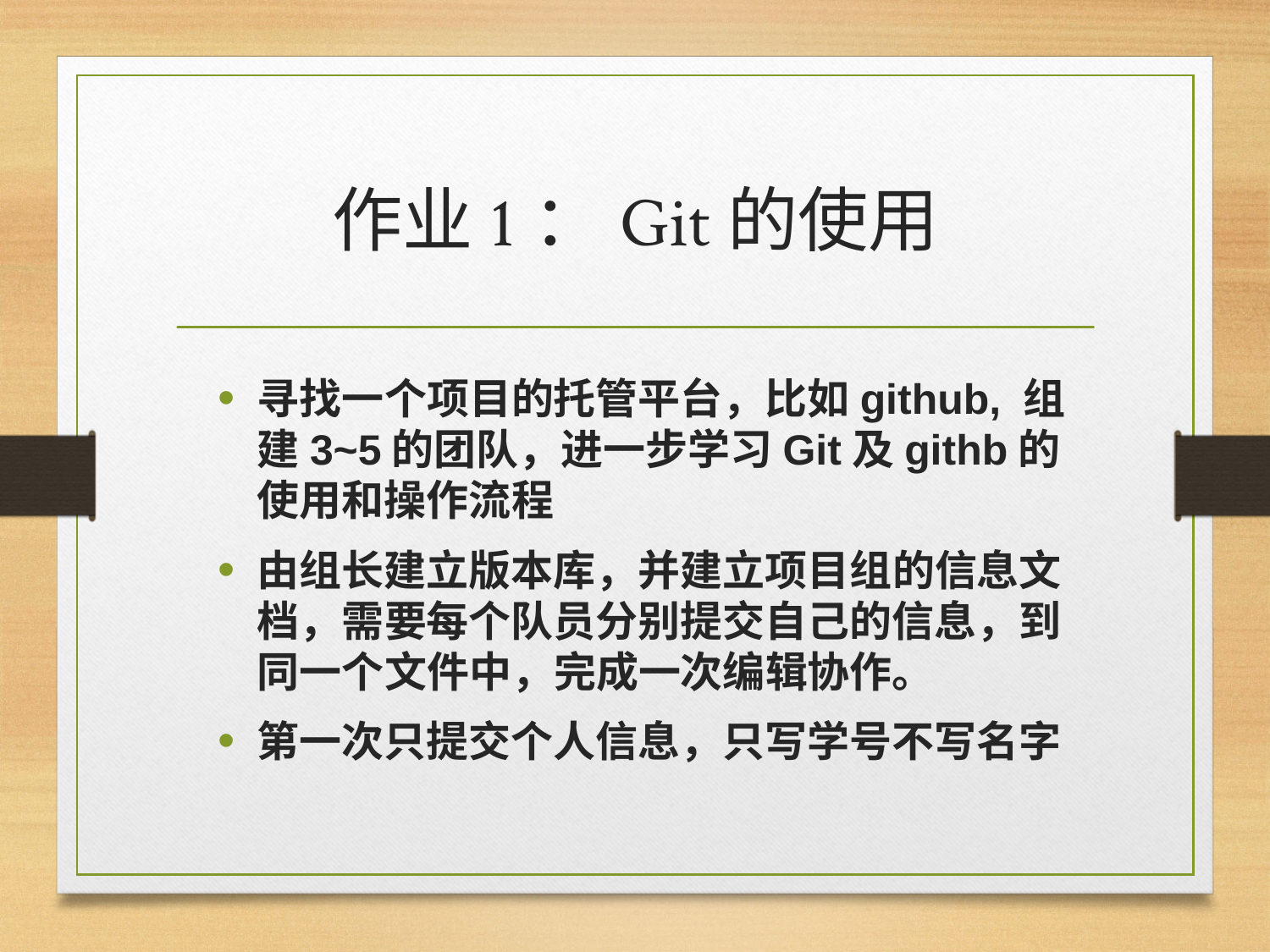

# 作业1：Git的使用
寻找一个项目的托管平台，比如github, 组建3~5的团队，进一步学习Git及githb的使用和操作流程
由组长建立版本库，并建立项目组的信息文档，需要每个队员分别提交自己的信息，到同一个文件中，完成一次编辑协作。
第一次只提交个人信息，只写学号不写名字